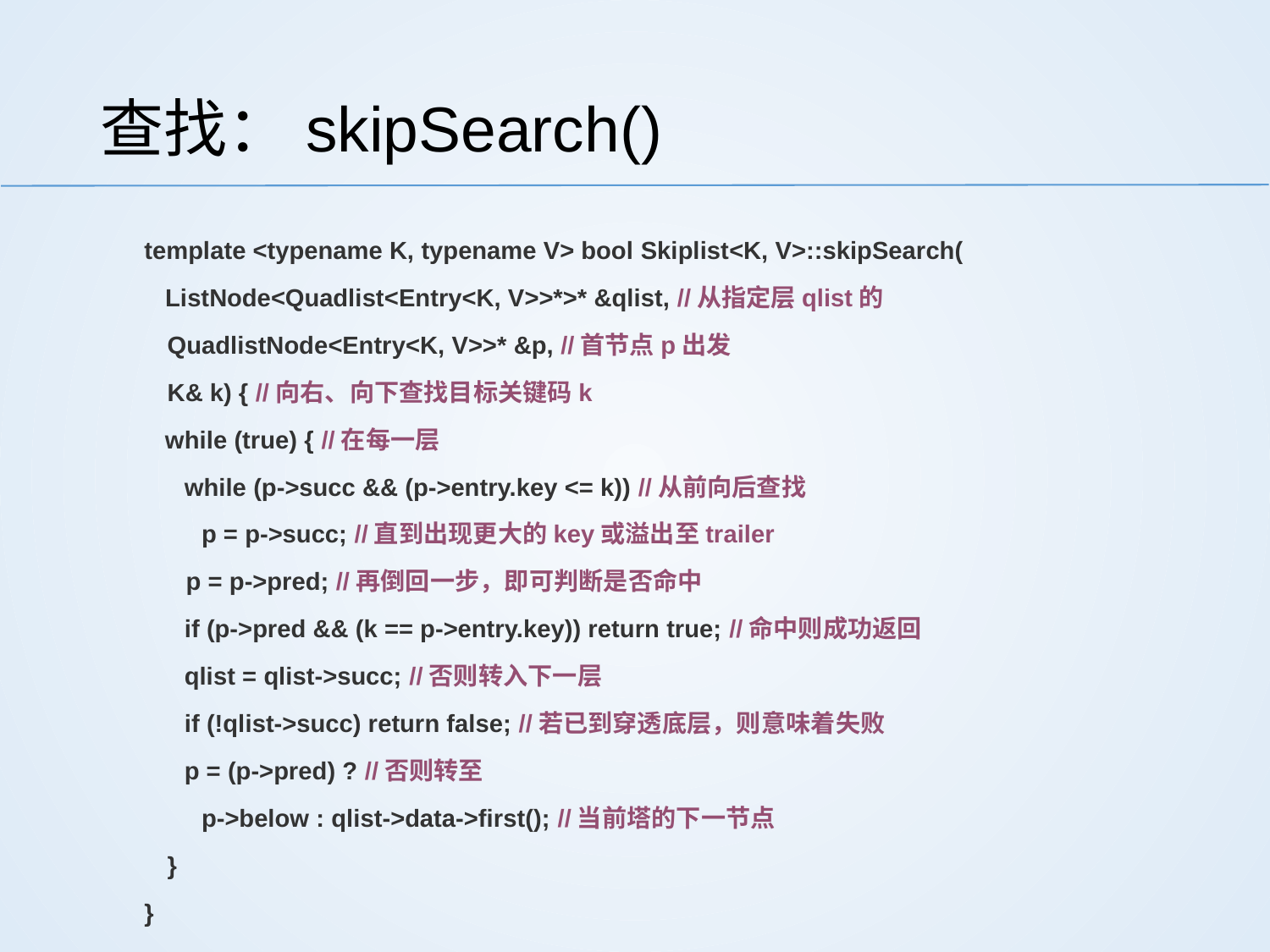

# 查找：skipSearch()
	template <typename K, typename V> bool Skiplist<K, V>::skipSearch(
   ListNode<Quadlist<Entry<K, V>>*>* &qlist, //从指定层qlist的
   QuadlistNode<Entry<K, V>>* &p, //首节点p出发
   K& k) { //向右、向下查找目标关键码k
   while (true) { //在每一层
      while (p->succ && (p->entry.key <= k)) //从前向后查找
         p = p->succ; //直到出现更大的key或溢出至trailer
      p = p->pred; //再倒回一步，即可判断是否命中
      if (p->pred && (k == p->entry.key)) return true; //命中则成功返回
      qlist = qlist->succ; //否则转入下一层
      if (!qlist->succ) return false; //若已到穿透底层，则意味着失败
      p = (p->pred) ? //否则转至
         p->below : qlist->data->first(); //当前塔的下一节点
   }
}